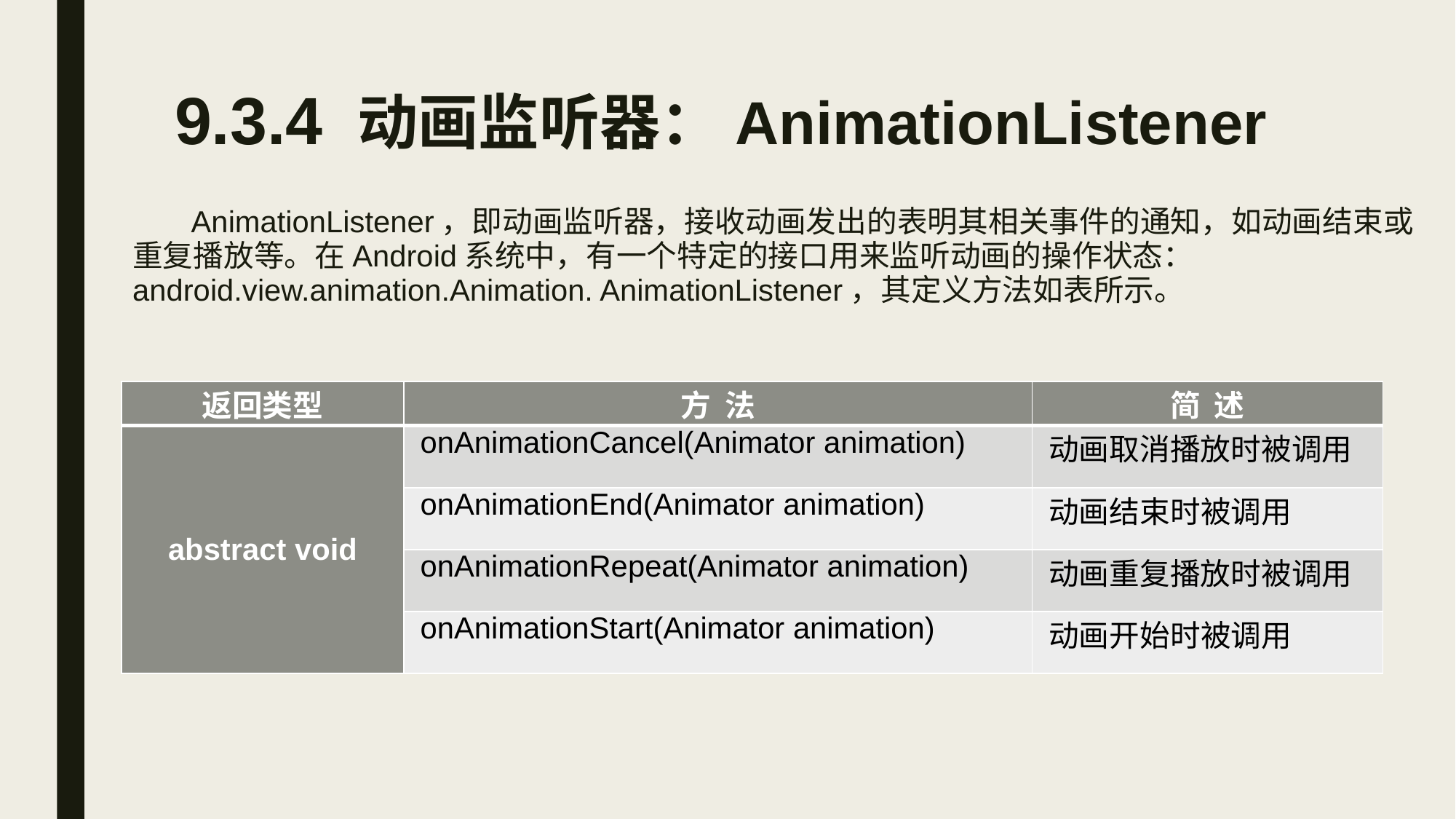

# 9.3.4 动画监听器：AnimationListener
       AnimationListener，即动画监听器，接收动画发出的表明其相关事件的通知，如动画结束或重复播放等。在Android系统中，有一个特定的接口用来监听动画的操作状态：android.view.animation.Animation. AnimationListener，其定义方法如表所示。
| 返回类型 | 方 法 | 简 述 |
| --- | --- | --- |
| abstract void | onAnimationCancel(Animator animation) | 动画取消播放时被调用 |
|  | onAnimationEnd(Animator animation) | 动画结束时被调用 |
|  | onAnimationRepeat(Animator animation) | 动画重复播放时被调用 |
|  | onAnimationStart(Animator animation) | 动画开始时被调用 |